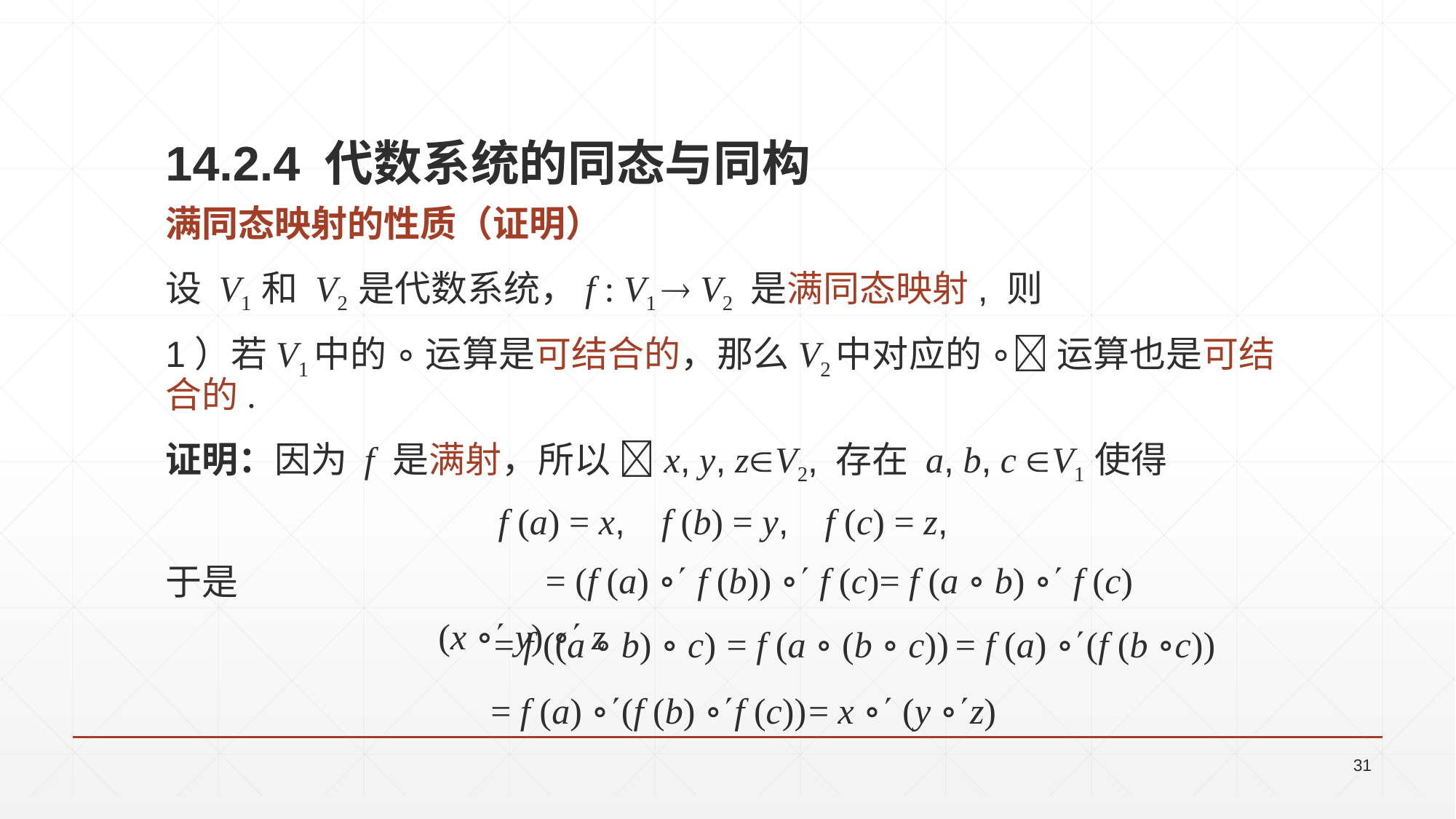

14.2.4 代数系统的同态与同构
满同态映射的性质（证明）
设 V1 和 V2 是代数系统，f : V1 → V2 是满同态映射, 则
1）若V1中的 ∘ 运算是可结合的，那么V2中对应的 ∘′ 运算也是可结合的.
证明：因为 f 是满射，所以 ∀x, y, z∈V2, 存在 a, b, c ∈V1 使得
f (a) = x,    f (b) = y,    f (c) = z,
于是
			(x ∘′ y) ∘′ z

= (f (a) ∘′ f (b)) ∘′ f (c)
= f (a ∘ b) ∘′ f (c)
= f (a) ∘′(f (b ∘c))
= f (a ∘ (b ∘ c))
= f ((a ∘ b) ∘ c)
= f (a) ∘′(f (b) ∘′f (c))
= x ∘′ (y ∘′z)
31